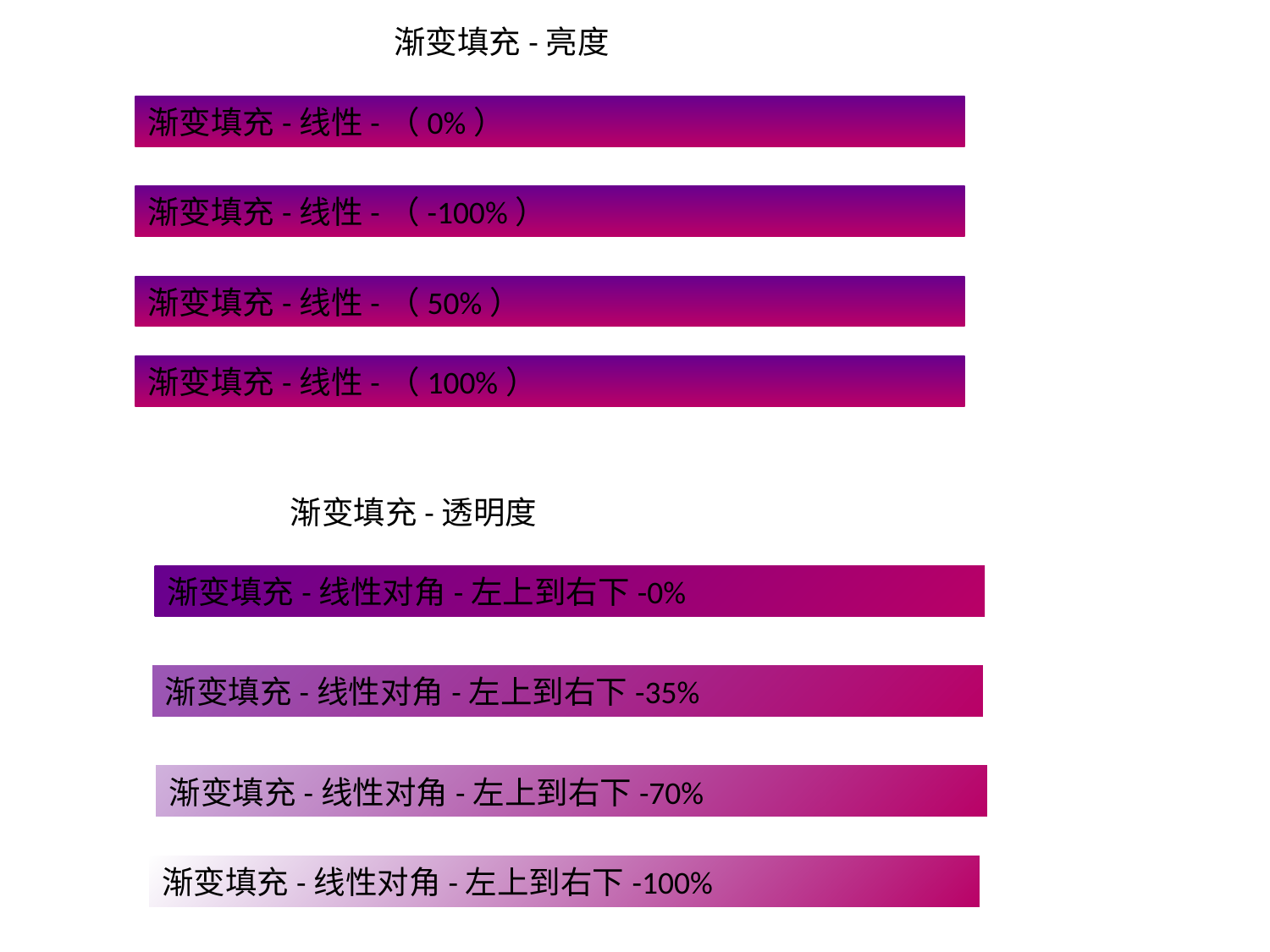

渐变填充-亮度
渐变填充-线性-（0%）
渐变填充-线性-（-100%）
渐变填充-线性-（50%）
渐变填充-线性-（100%）
渐变填充-透明度
渐变填充-线性对角-左上到右下-0%
渐变填充-线性对角-左上到右下-35%
渐变填充-线性对角-左上到右下-70%
渐变填充-线性对角-左上到右下-100%